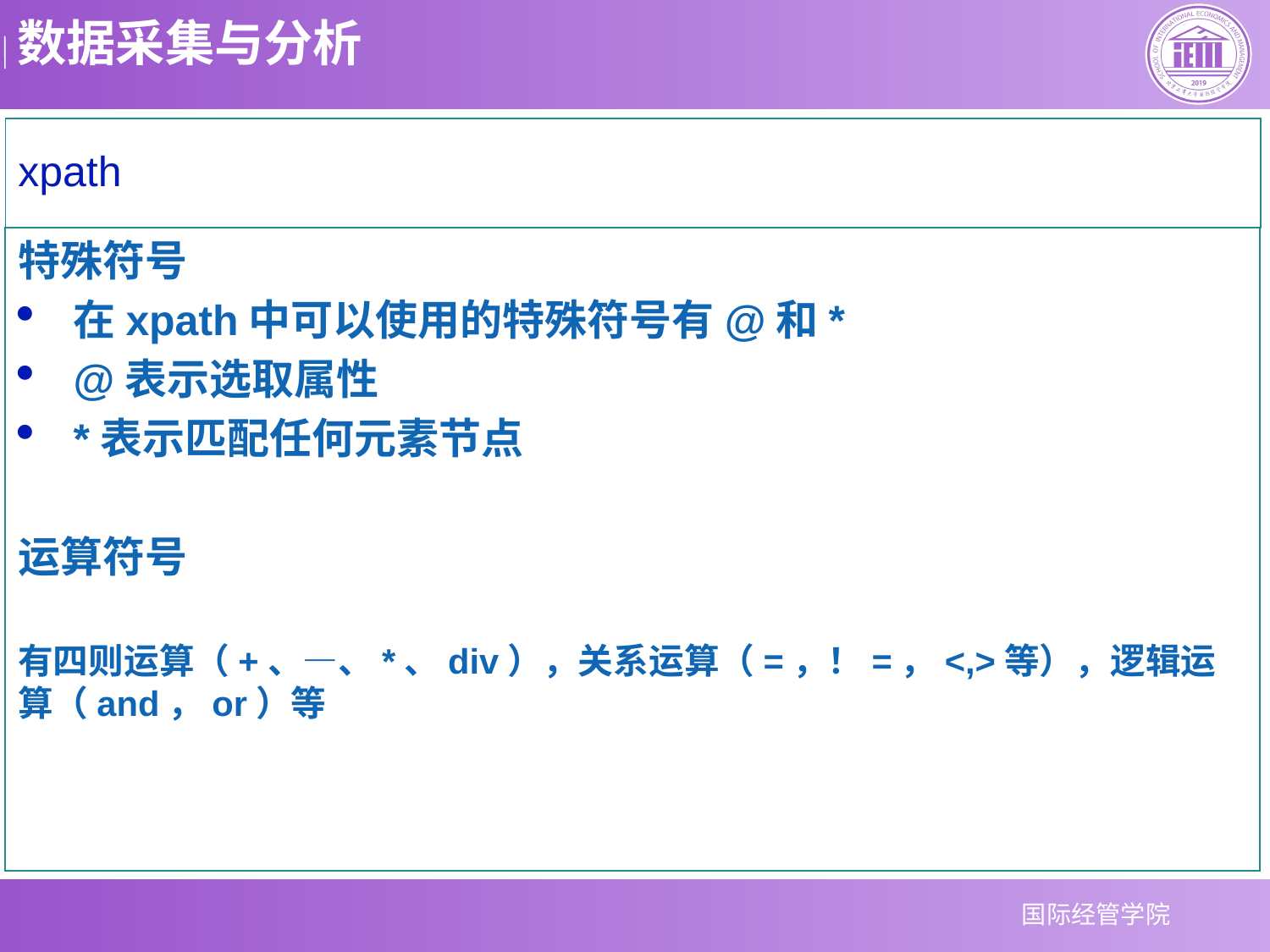

# xpath
特殊符号
在xpath中可以使用的特殊符号有@和*
@表示选取属性
*表示匹配任何元素节点

运算符号

有四则运算（+、—、*、div），关系运算（=，！=，<,>等），逻辑运算（and，or）等